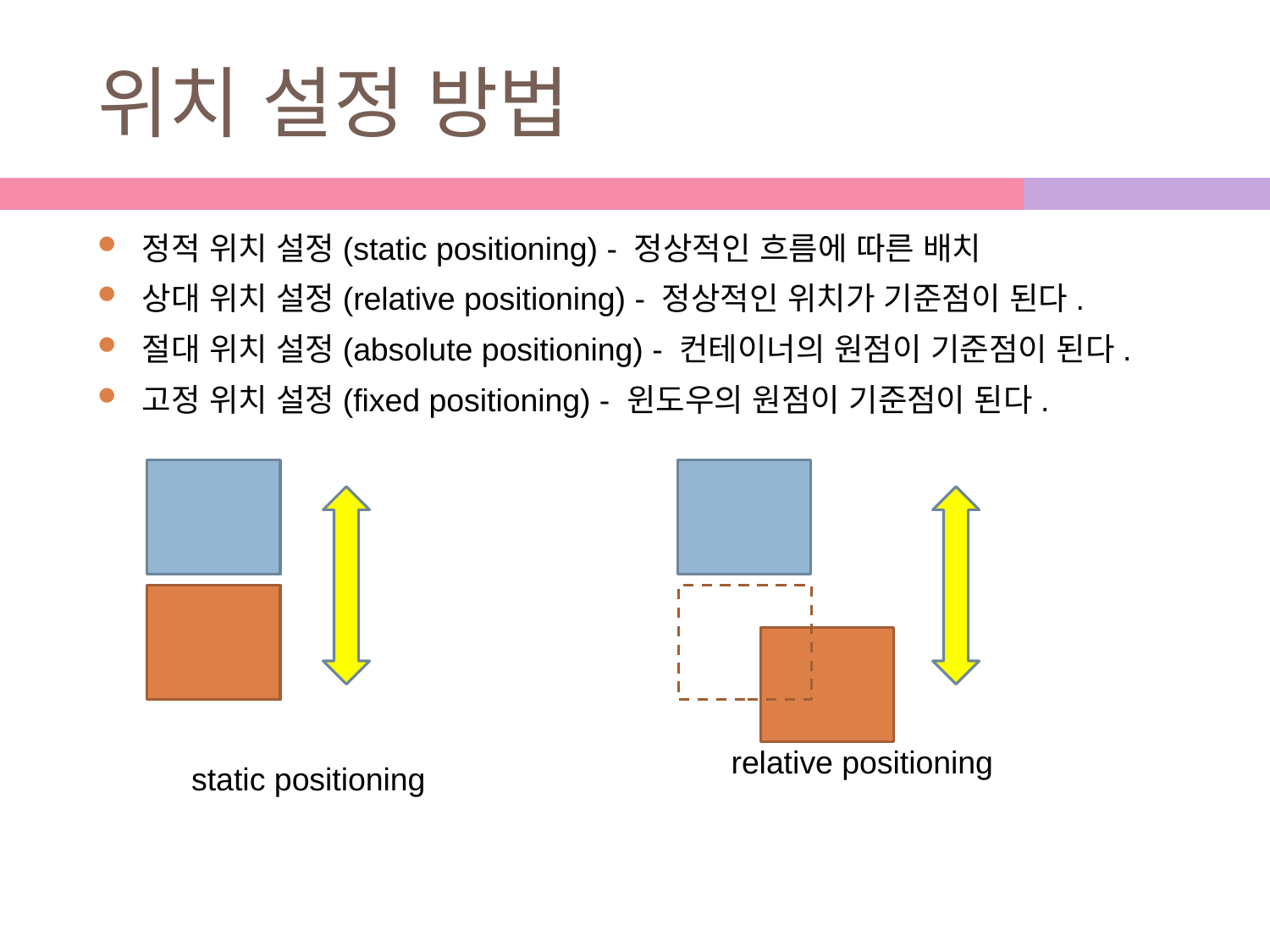

# 위치 설정 방법
정적 위치 설정(static positioning) - 정상적인 흐름에 따른 배치
상대 위치 설정(relative positioning) - 정상적인 위치가 기준점이 된다.
절대 위치 설정(absolute positioning) - 컨테이너의 원점이 기준점이 된다.
고정 위치 설정(fixed positioning) - 윈도우의 원점이 기준점이 된다.

relative positioning
static positioning